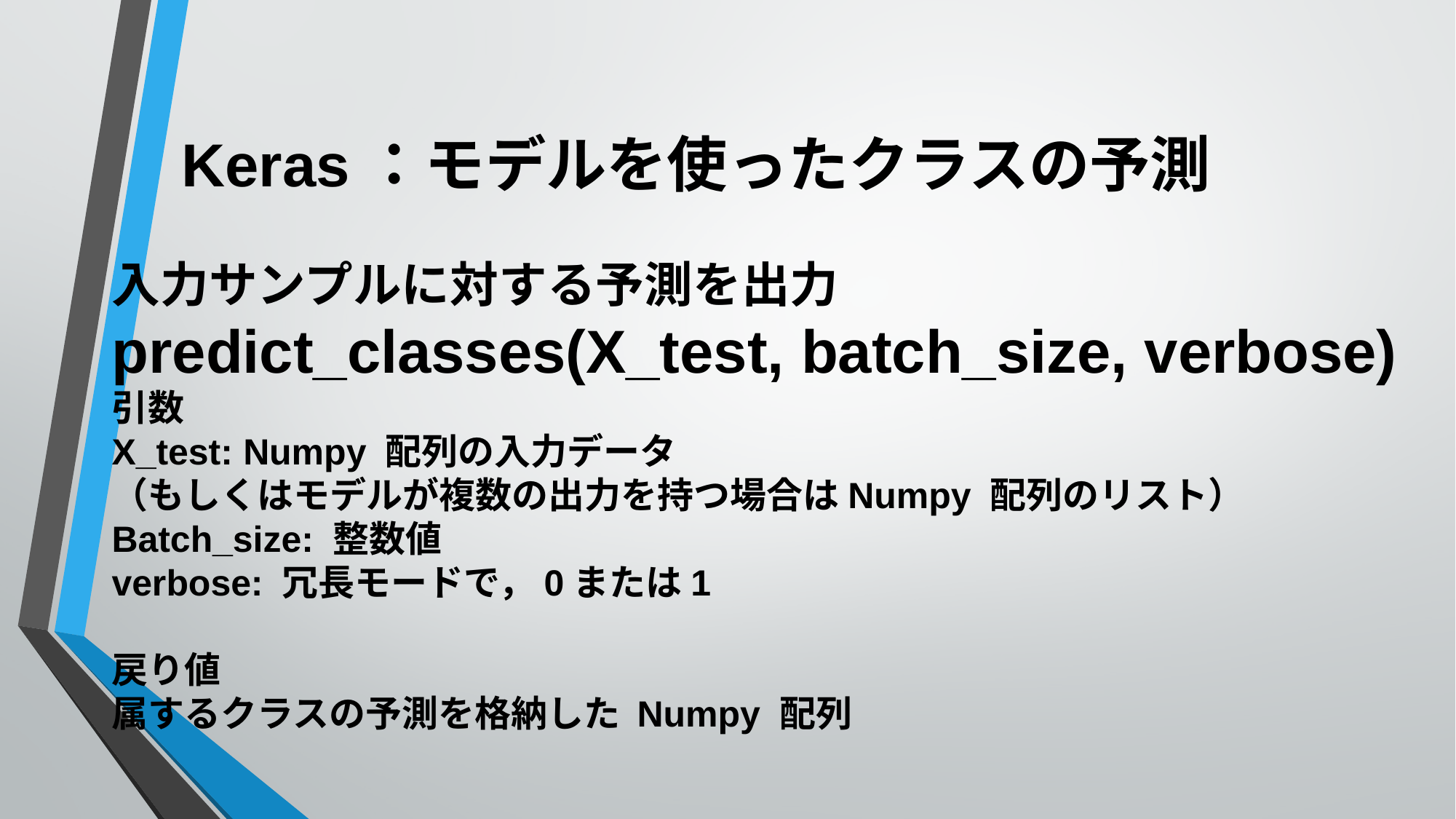

# Keras：モデルを使ったクラスの予測
入力サンプルに対する予測を出力
predict_classes(X_test, batch_size, verbose)
引数
X_test: Numpy 配列の入力データ
（もしくはモデルが複数の出力を持つ場合はNumpy 配列のリスト）
Batch_size: 整数値
verbose: 冗長モードで，0または1

戻り値
属するクラスの予測を格納した Numpy 配列